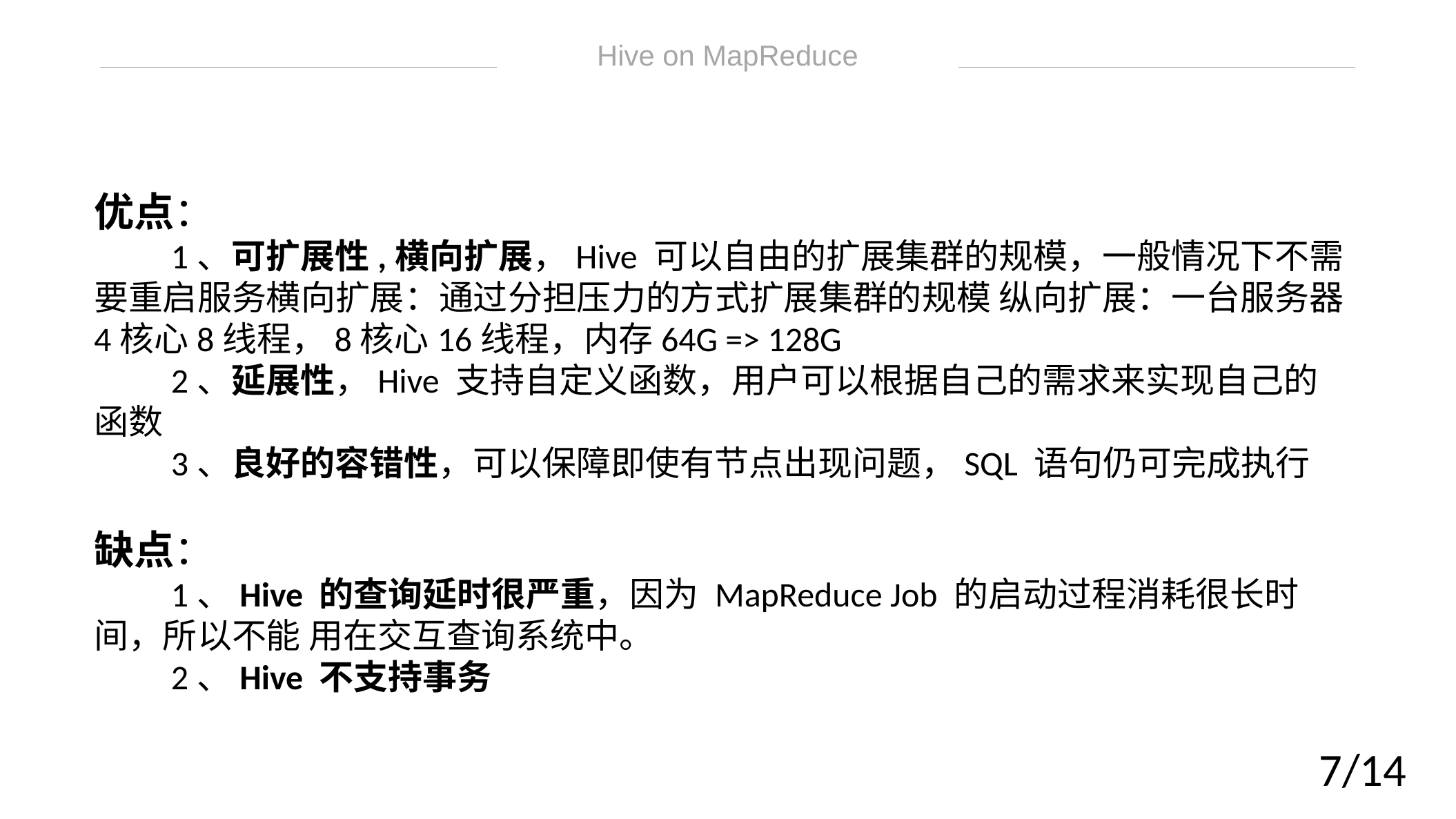

Hive on MapReduce
优点：
　　1、可扩展性,横向扩展，Hive 可以自由的扩展集群的规模，一般情况下不需要重启服务横向扩展：通过分担压力的方式扩展集群的规模 纵向扩展：一台服务器4核心8线程，8核心16线程，内存64G => 128G
　　2、延展性，Hive 支持自定义函数，用户可以根据自己的需求来实现自己的函数
　　3、良好的容错性，可以保障即使有节点出现问题，SQL 语句仍可完成执行

缺点：
　　1、Hive 的查询延时很严重，因为 MapReduce Job 的启动过程消耗很长时间，所以不能 用在交互查询系统中。
　　2、Hive 不支持事务
7/14